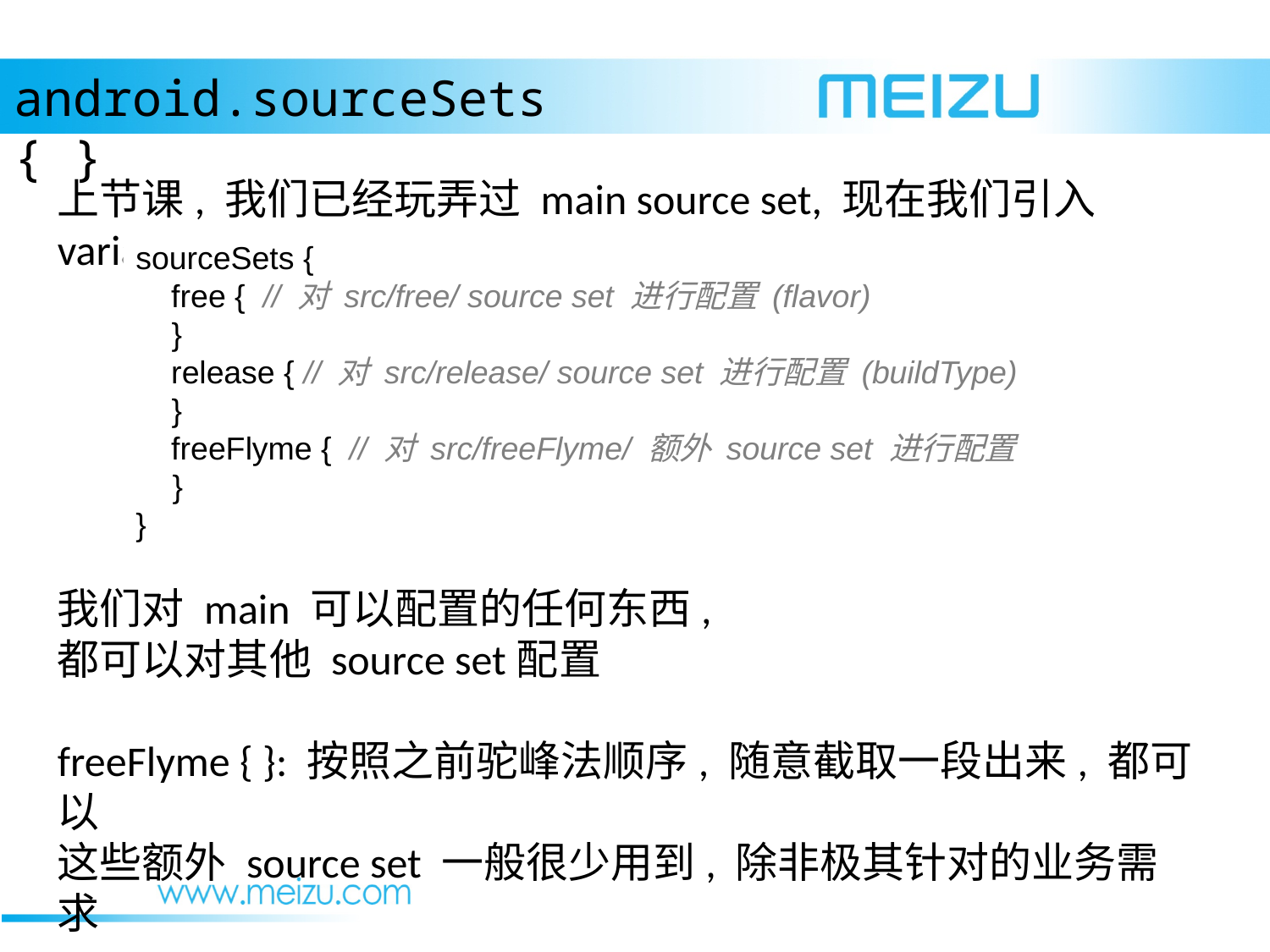

android.sourceSets { }
上节课, 我们已经玩弄过 main source set, 现在我们引入 variant
sourceSets {
    free {  // 对 src/free/ source set 进行配置 (flavor)
    }
    release { // 对 src/release/ source set 进行配置 (buildType)
    }
    freeFlyme {  // 对 src/freeFlyme/ 额外 source set 进行配置
    }
}
我们对 main 可以配置的任何东西,
都可以对其他 source set配置

freeFlyme { }: 按照之前驼峰法顺序, 随意截取一段出来, 都可以
这些额外 source set 一般很少用到, 除非极其针对的业务需求